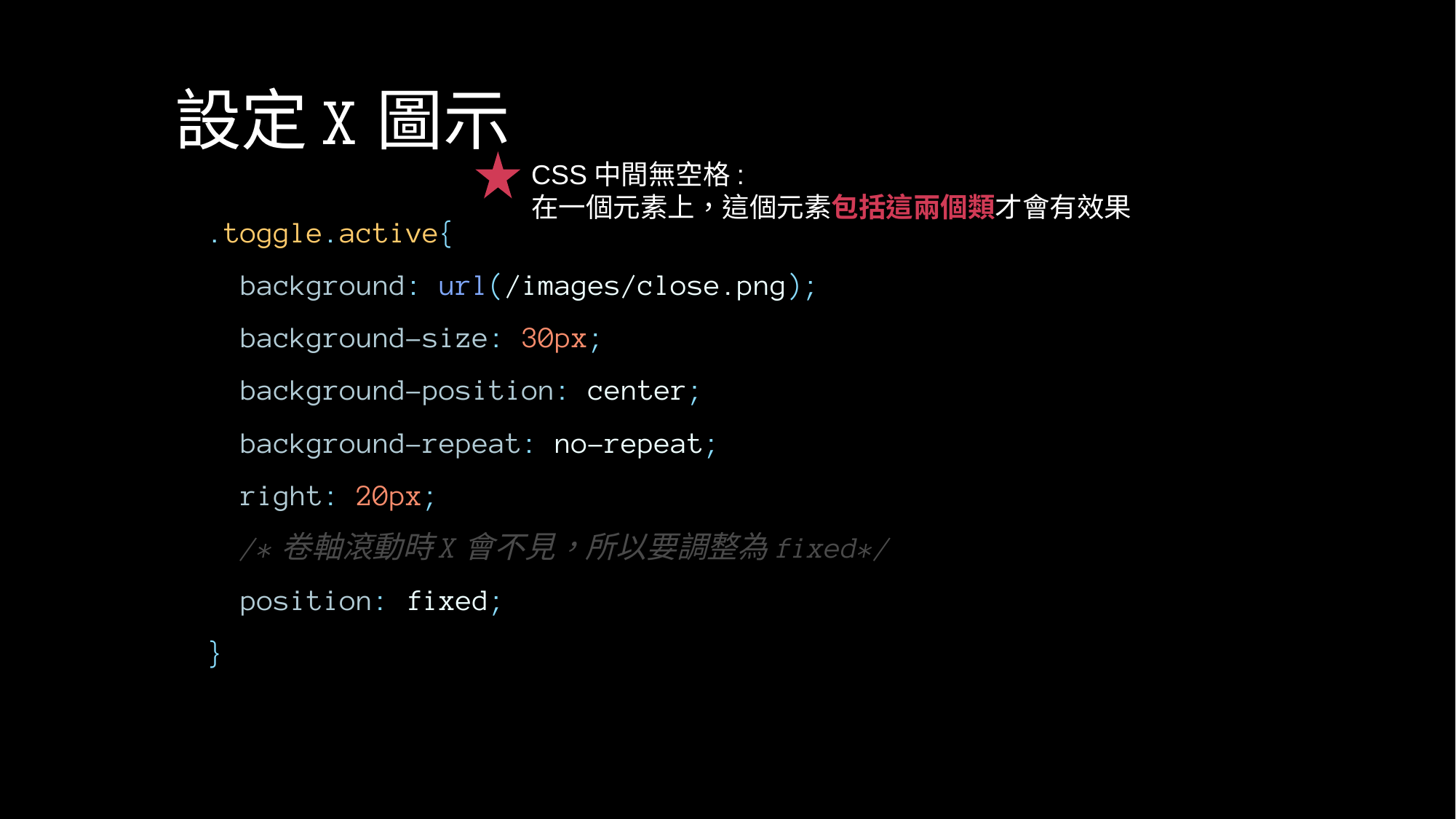

# 設定X圖示

CSS中間無空格:
在一個元素上，這個元素包括這兩個類才會有效果
  .toggle.active{
    background: url(/images/close.png);
    background-size: 30px;
    background-position: center;
    background-repeat: no-repeat;
    right: 20px;
    /*卷軸滾動時X會不見，所以要調整為fixed*/
    position: fixed;
  }